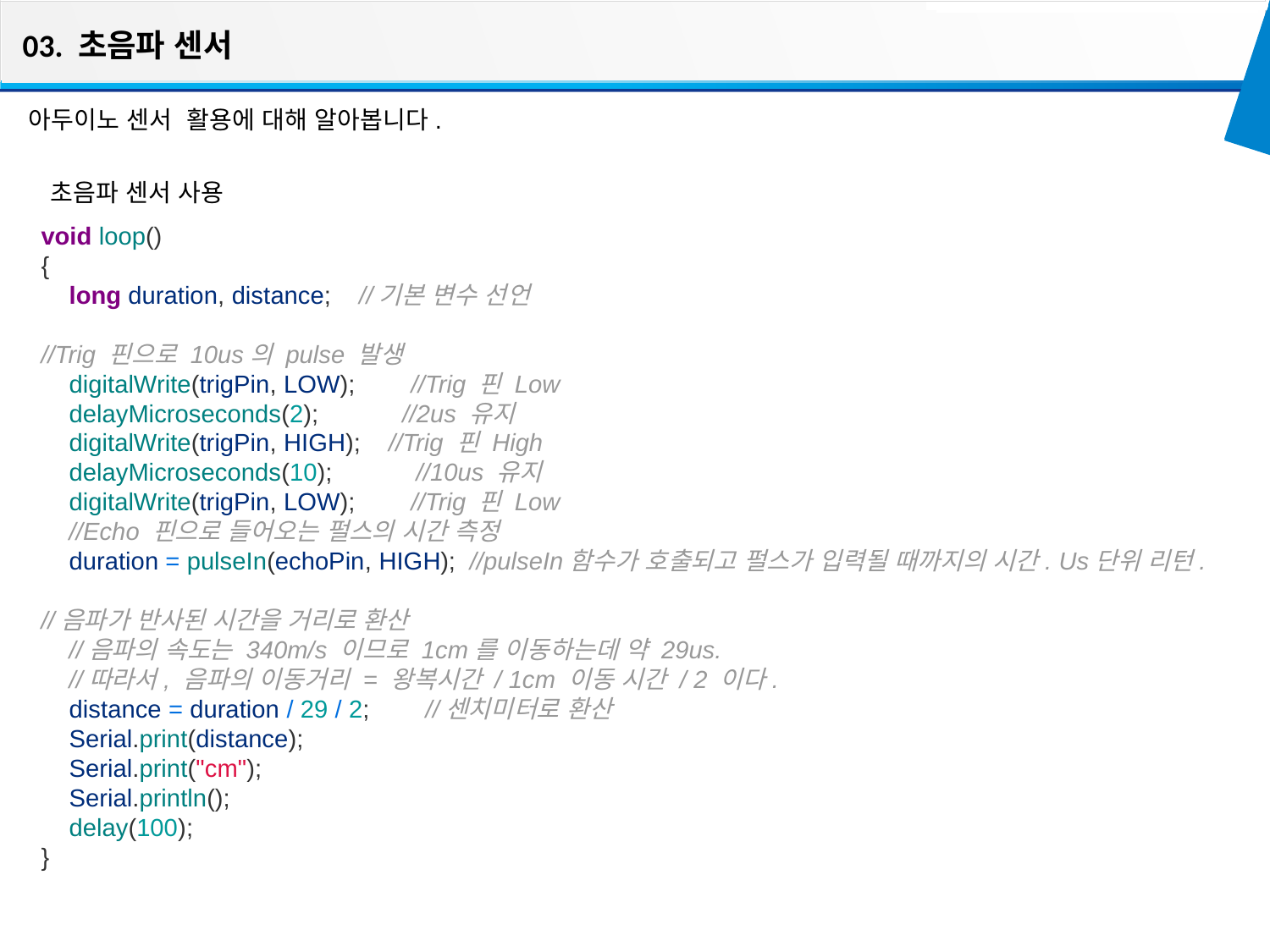

03. 초음파 센서

아두이노 센서  활용에 대해 알아봅니다.
초음파 센서 사용
void loop()
{
    long duration, distance;    //기본 변수 선언

//Trig 핀으로 10us의 pulse 발생
    digitalWrite(trigPin, LOW);        //Trig 핀 Low
    delayMicroseconds(2);            //2us 유지
    digitalWrite(trigPin, HIGH);    //Trig 핀 High
    delayMicroseconds(10);            //10us 유지
    digitalWrite(trigPin, LOW);        //Trig 핀 Low
    //Echo 핀으로 들어오는 펄스의 시간 측정
    duration = pulseIn(echoPin, HIGH);  //pulseIn함수가 호출되고 펄스가 입력될 때까지의 시간. Us단위 리턴.

//음파가 반사된 시간을 거리로 환산
    //음파의 속도는 340m/s 이므로 1cm를 이동하는데 약 29us.
    //따라서, 음파의 이동거리 = 왕복시간 / 1cm 이동 시간 / 2 이다.
    distance = duration / 29 / 2;        //센치미터로 환산
    Serial.print(distance);
    Serial.print("cm");
    Serial.println();
    delay(100);
}